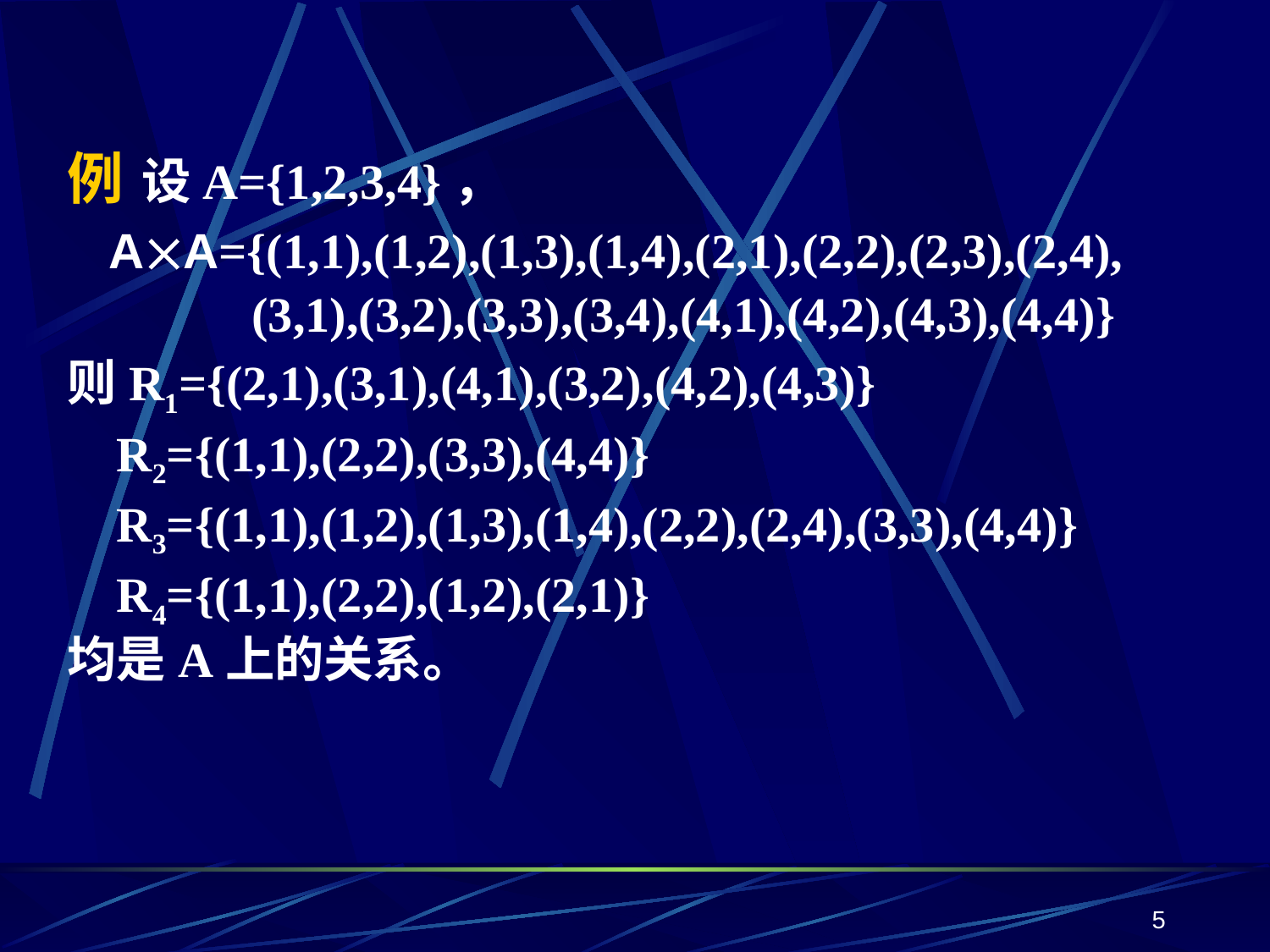

例 设A={1,2,3,4}，
   A×A={(1,1),(1,2),(1,3),(1,4),(2,1),(2,2),(2,3),(2,4),
               (3,1),(3,2),(3,3),(3,4),(4,1),(4,2),(4,3),(4,4)}
则R1={(2,1),(3,1),(4,1),(3,2),(4,2),(4,3)}
    R2={(1,1),(2,2),(3,3),(4,4)}
    R3={(1,1),(1,2),(1,3),(1,4),(2,2),(2,4),(3,3),(4,4)}
    R4={(1,1),(2,2),(1,2),(2,1)}
均是A上的关系。
5